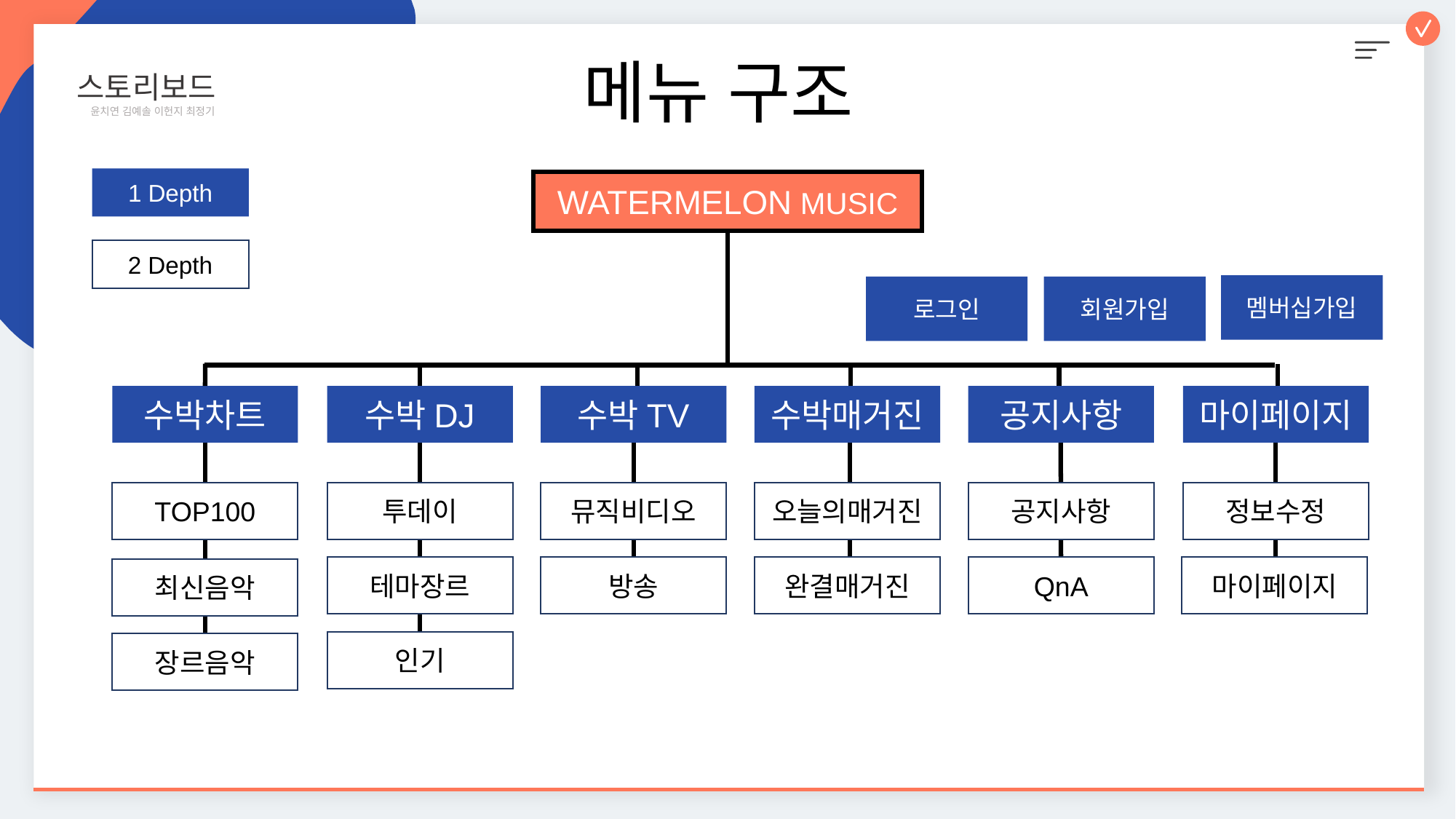

스토리보드
    윤치연 김예솔 이헌지 최정기

메뉴 구조
1 Depth
WATERMELON MUSIC
2 Depth
멤버십가입
로그인
회원가입
수박차트
수박DJ
수박TV
수박매거진
공지사항
마이페이지
TOP100
투데이
뮤직비디오
오늘의매거진
공지사항
정보수정
테마장르
방송
완결매거진
QnA
마이페이지
최신음악
인기
장르음악